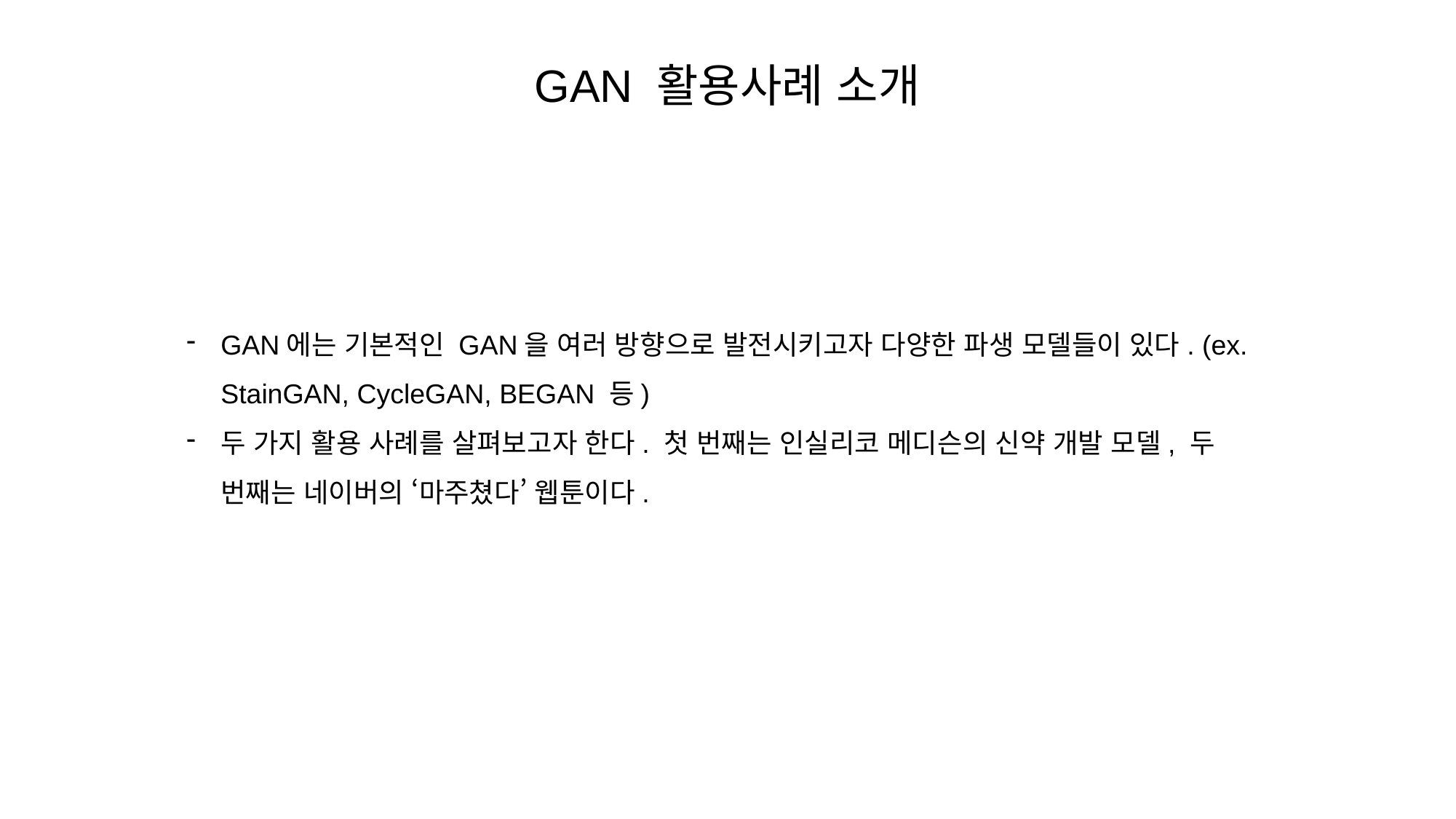

# GAN 활용사례 소개
GAN에는 기본적인 GAN을 여러 방향으로 발전시키고자 다양한 파생 모델들이 있다. (ex. StainGAN, CycleGAN, BEGAN 등)
두 가지 활용 사례를 살펴보고자 한다. 첫 번째는 인실리코 메디슨의 신약 개발 모델, 두 번째는 네이버의 ‘마주쳤다’ 웹툰이다.